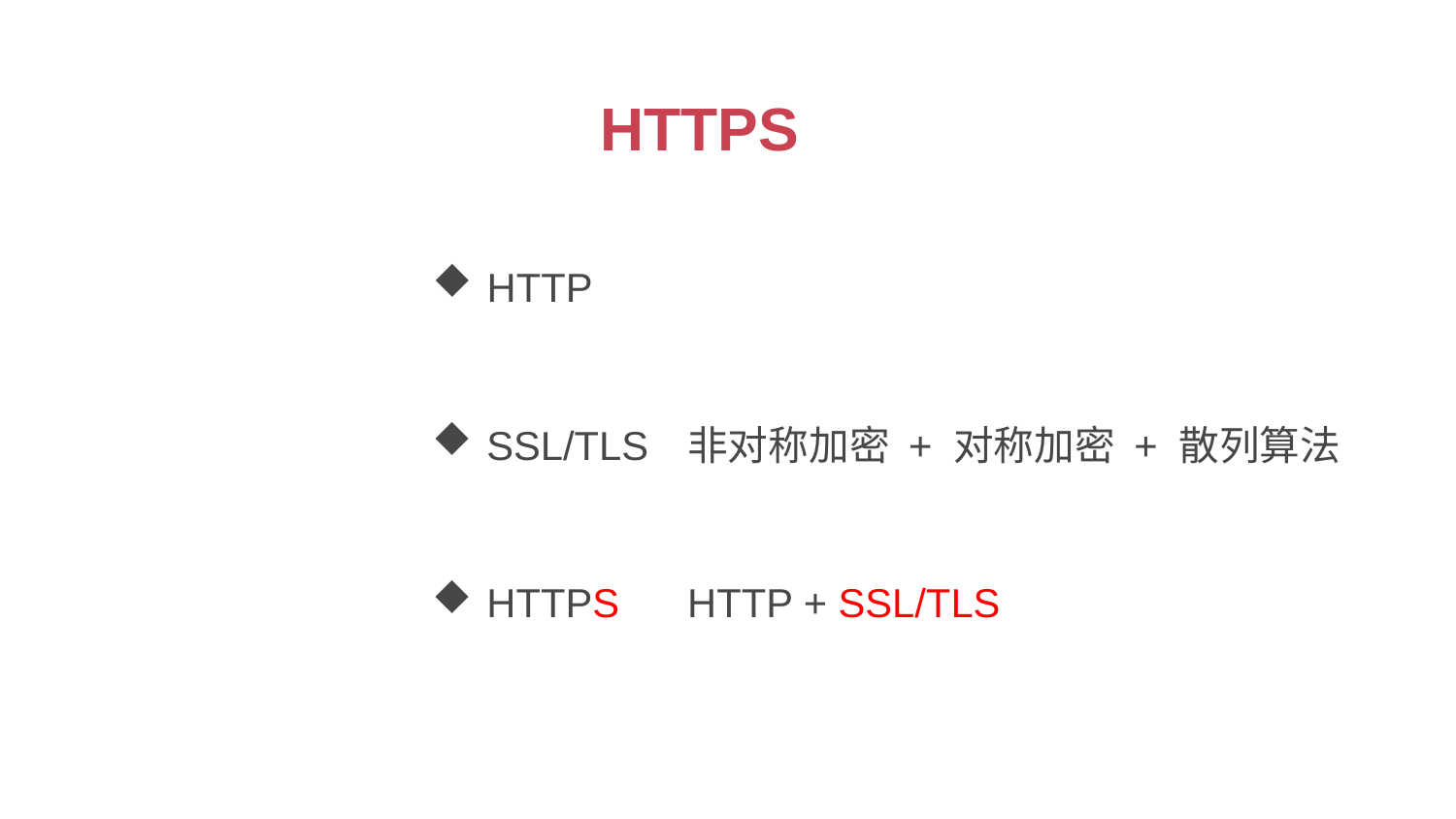

HTTPS
HTTP
非对称加密 + 对称加密 + 散列算法
SSL/TLS
HTTPS
HTTP + SSL/TLS